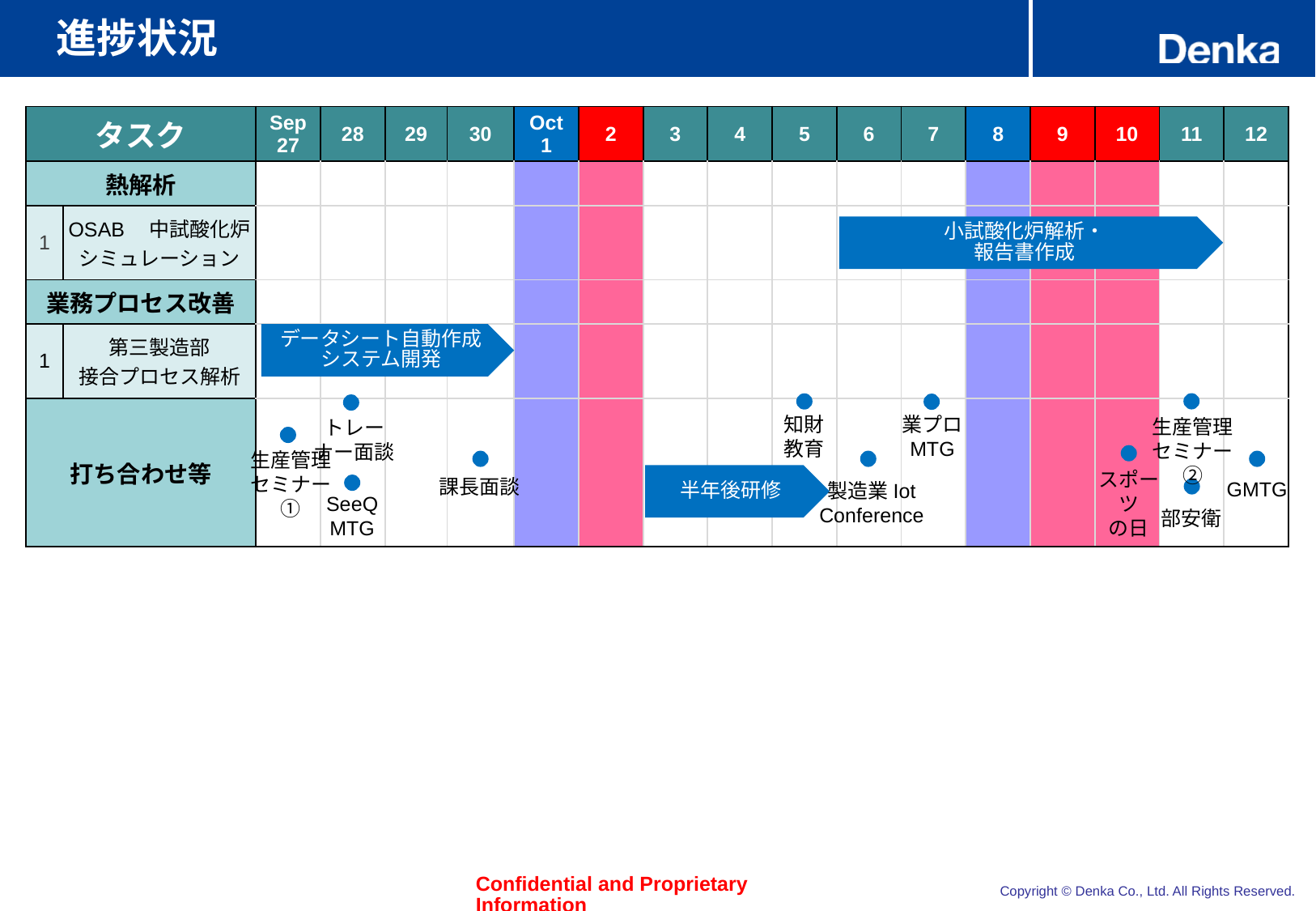

# 進捗状況
| タスク |  | Sep 27 | 28 | 29 | 30 | Oct 1 | 2 | 3 | 4 | 5 | 6 | 7 | 8 | 9 | 10 | 11 | 12 |
| --- | --- | --- | --- | --- | --- | --- | --- | --- | --- | --- | --- | --- | --- | --- | --- | --- | --- |
| 熱解析 |  |  |  |  |  |  |  |  |  |  |  |  |  |  |  |  |  |
| 1 | OSAB　中試酸化炉 シミュレーション |  |  |  |  |  |  |  |  |  |  |  |  |  |  |  |  |
| 業務プロセス改善 |  |  |  |  |  |  |  |  |  |  |  |  |  |  |  |  |  |
| 1 | 第三製造部 接合プロセス解析 |  |  |  |  |  |  |  |  |  |  |  |  |  |  |  |  |
| 打ち合わせ等 |  |  |  |  |  |  |  |  |  |  |  |  |  |  |  |  |  |
小試酸化炉解析・
報告書作成
データシート自動作成
システム開発

知財教育
業プロ
MTG
生産管理
セミナー②
トレーナー面談

生産管理
セミナー①

スポーツ
の日
半年後研修
課長面談
GMTG
製造業Iot
Conference

SeeQ
MTG
部安衛